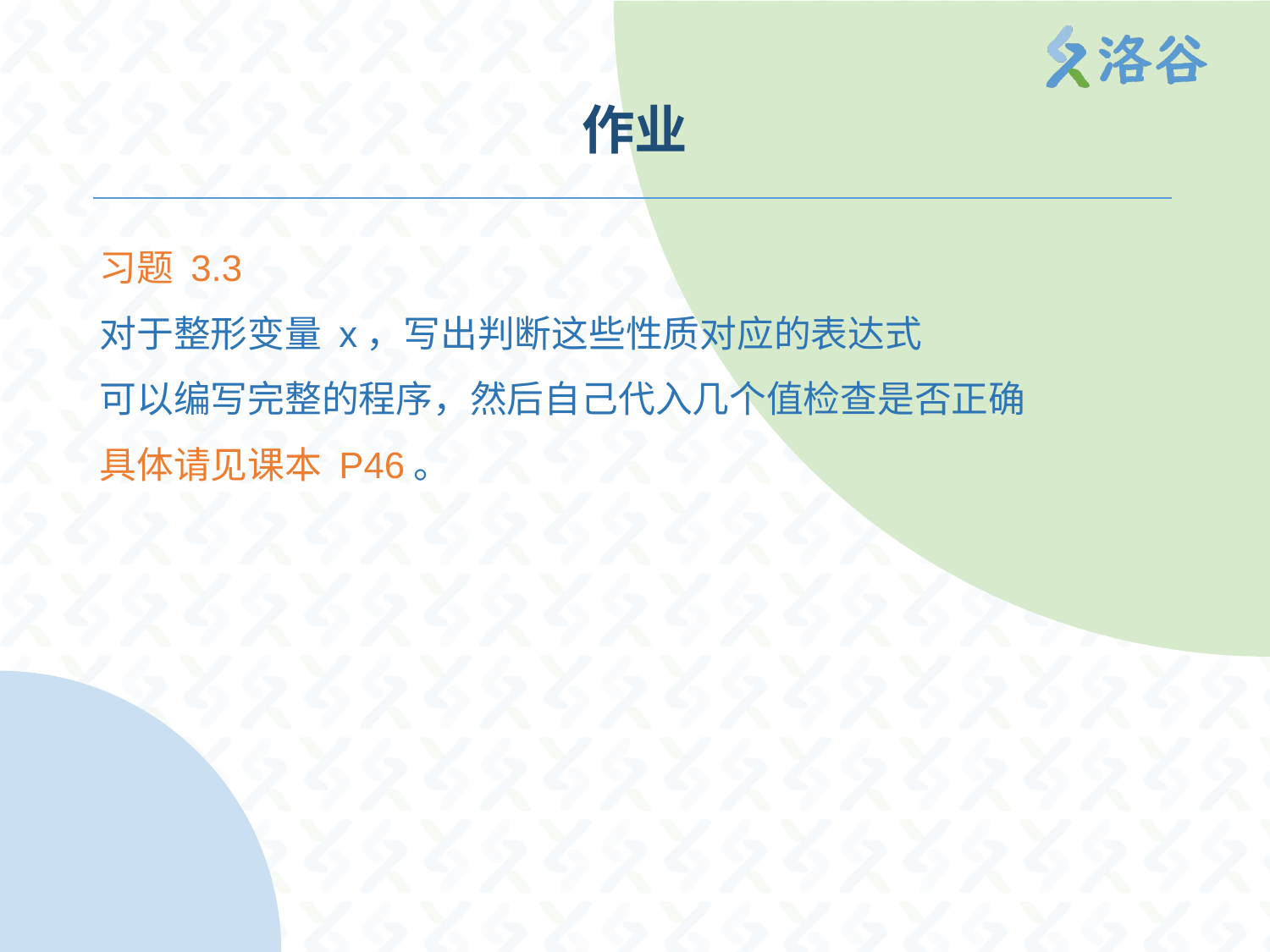

# 作业
习题 3.3
对于整形变量 x，写出判断这些性质对应的表达式
可以编写完整的程序，然后自己代入几个值检查是否正确
具体请见课本 P46。